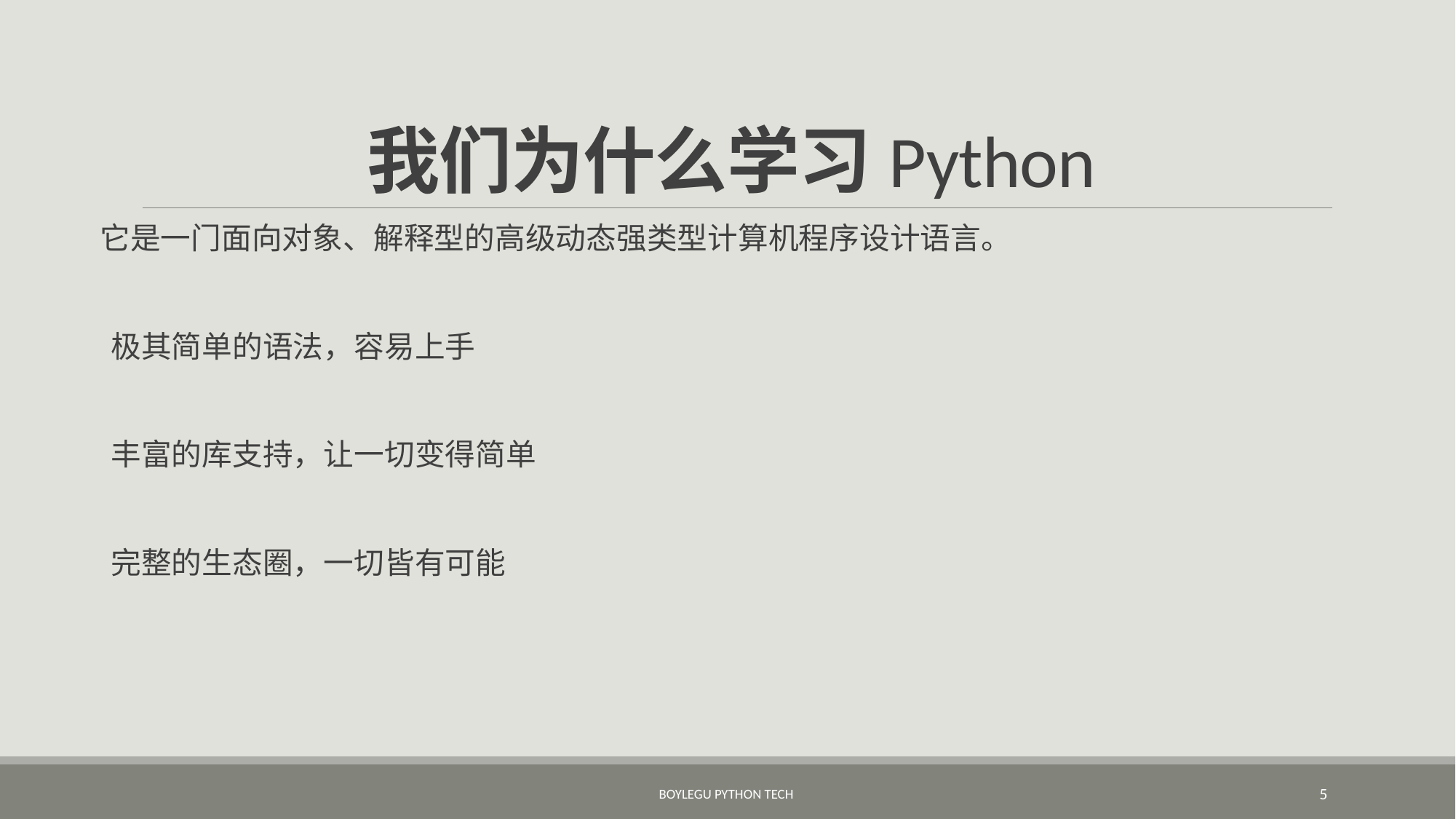

# 我们为什么学习Python
它是一门面向对象、解释型的高级动态强类型计算机程序设计语言。

极其简单的语法，容易上手

丰富的库支持，让一切变得简单

完整的生态圈，一切皆有可能

BoyleGu Python Tech
5